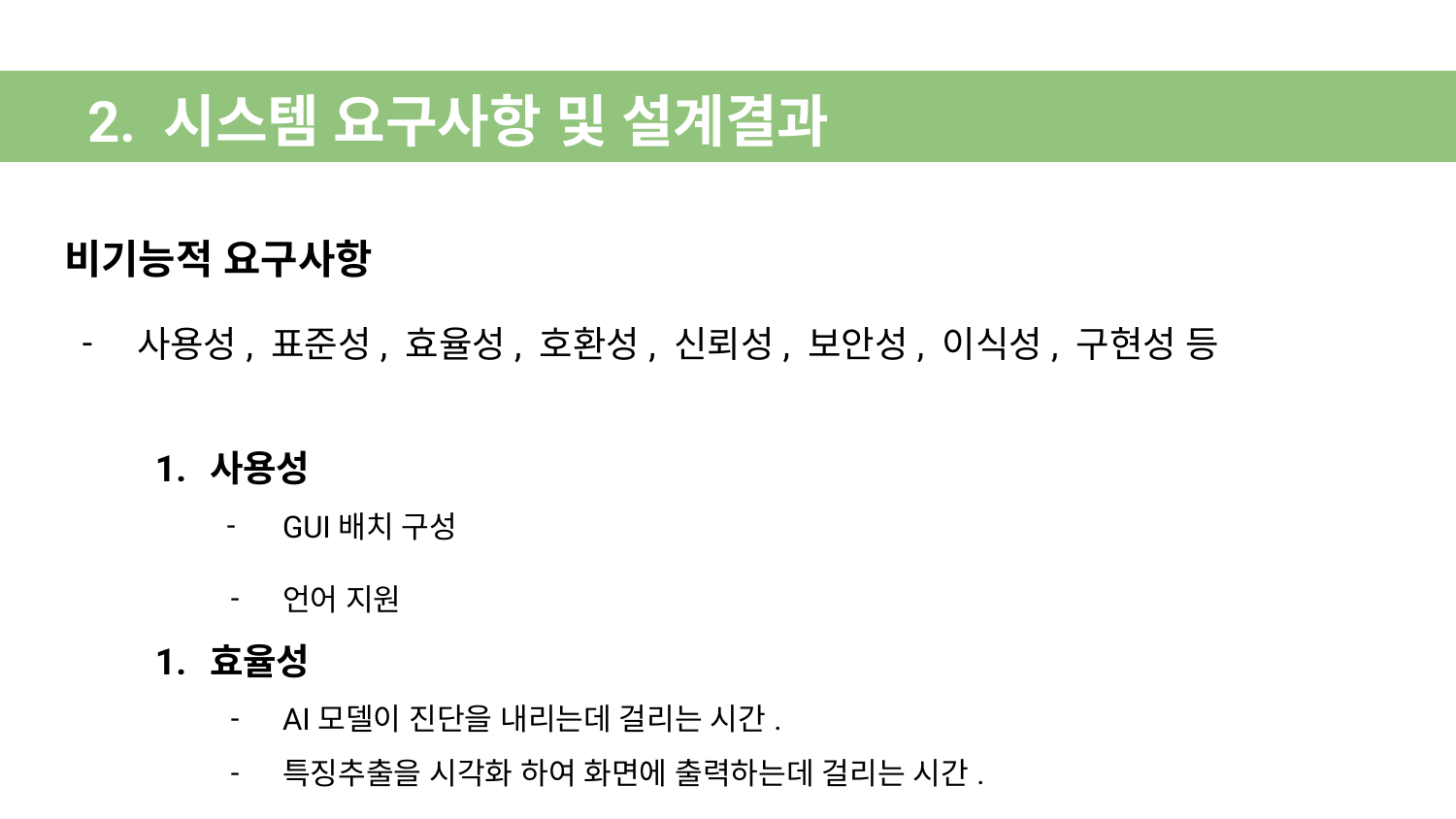

# 2. 시스템 요구사항 및 설계결과
비기능적 요구사항
사용성, 표준성, 효율성, 호환성, 신뢰성, 보안성, 이식성, 구현성 등

사용성
GUI배치 구성
언어 지원
효율성
AI모델이 진단을 내리는데 걸리는 시간.
특징추출을 시각화 하여 화면에 출력하는데 걸리는 시간.